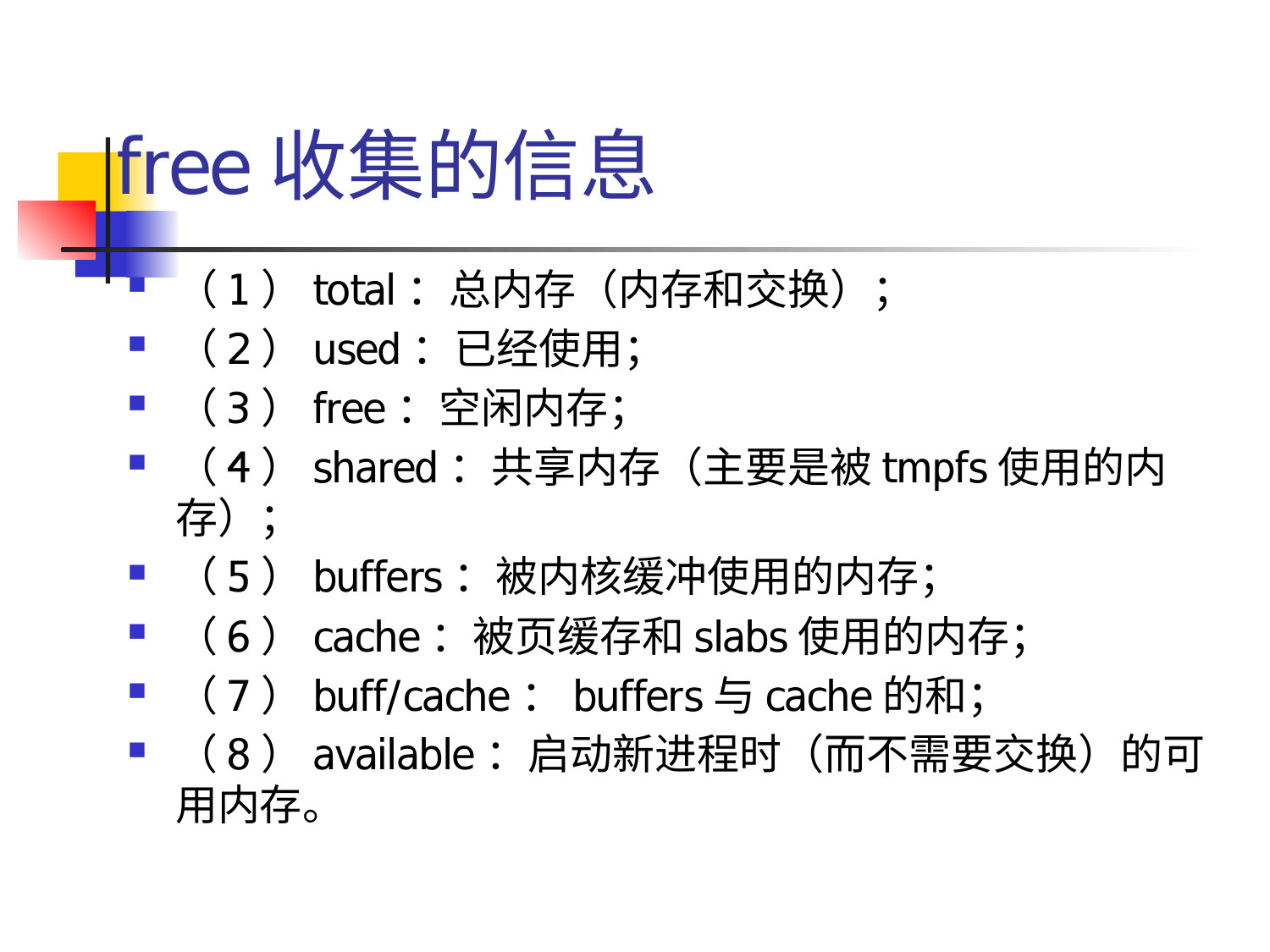

# free收集的信息
（1）total：总内存（内存和交换）；
（2）used：已经使用；
（3）free：空闲内存；
（4）shared：共享内存（主要是被tmpfs使用的内存）；
（5）buffers：被内核缓冲使用的内存；
（6）cache：被页缓存和slabs使用的内存；
（7）buff/cache：buffers与cache的和；
（8）available：启动新进程时（而不需要交换）的可用内存。